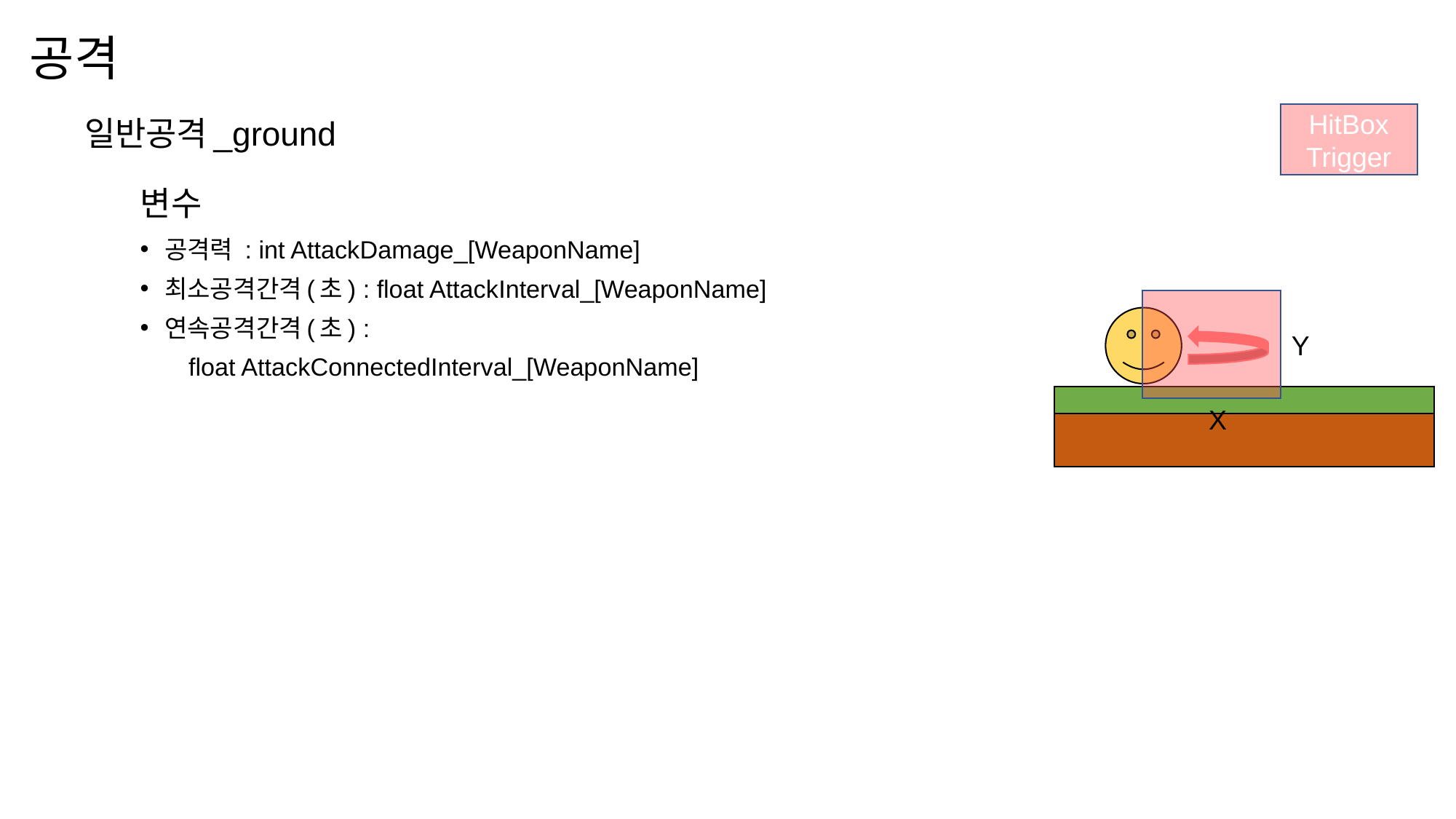

# 공격
HitBox
Trigger
일반공격_ground
변수
공격력 : int AttackDamage_[WeaponName]
최소공격간격(초) : float AttackInterval_[WeaponName]
연속공격간격(초) :
       float AttackConnectedInterval_[WeaponName]

Y

X